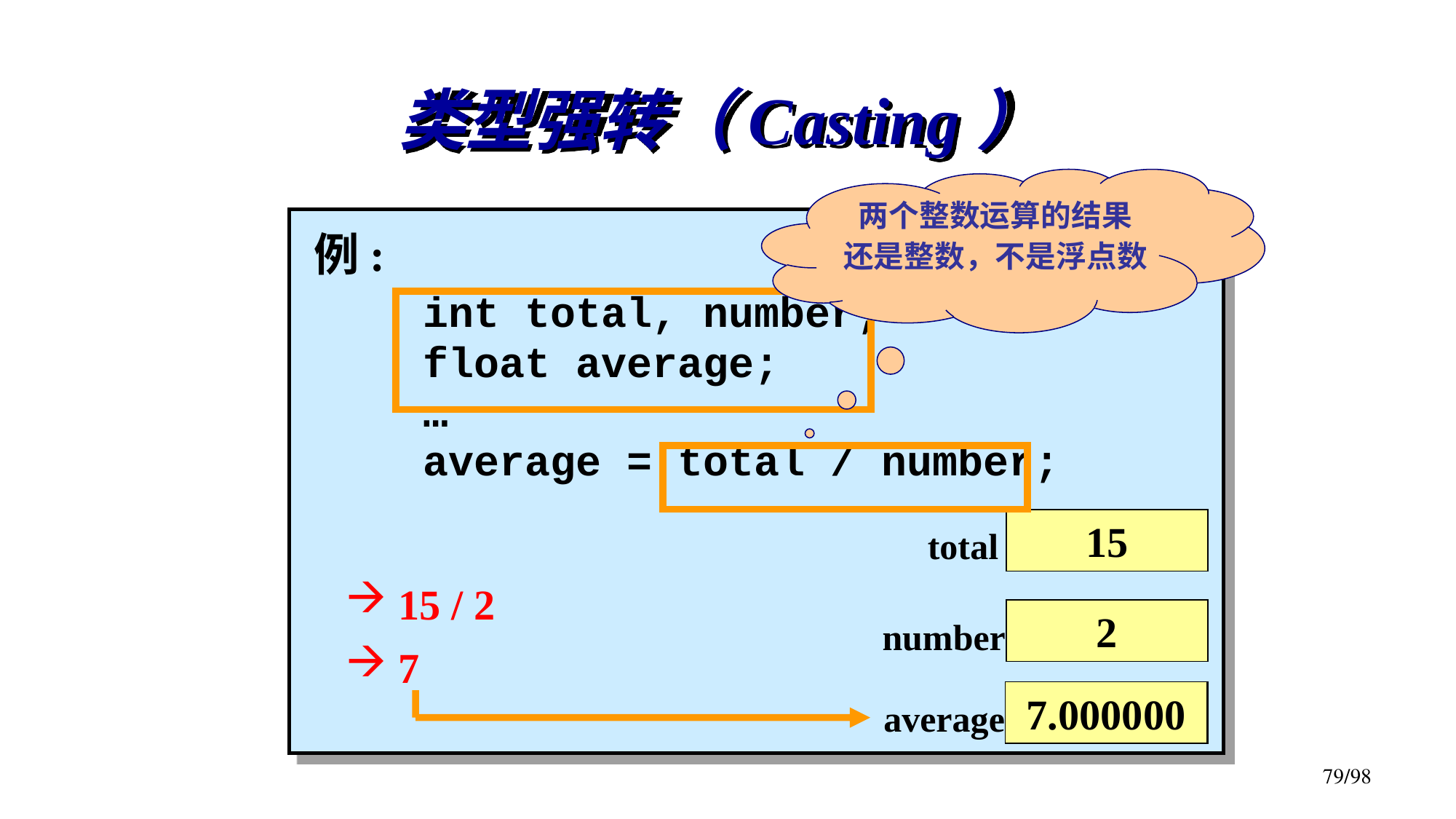

类型强转（Casting）
两个整数运算的结果
还是整数，不是浮点数
例:
 	int total, number;
	float average;
	…
	average = total / number;

15
total
2
number
??
average
 15 / 2
 7
7.000000